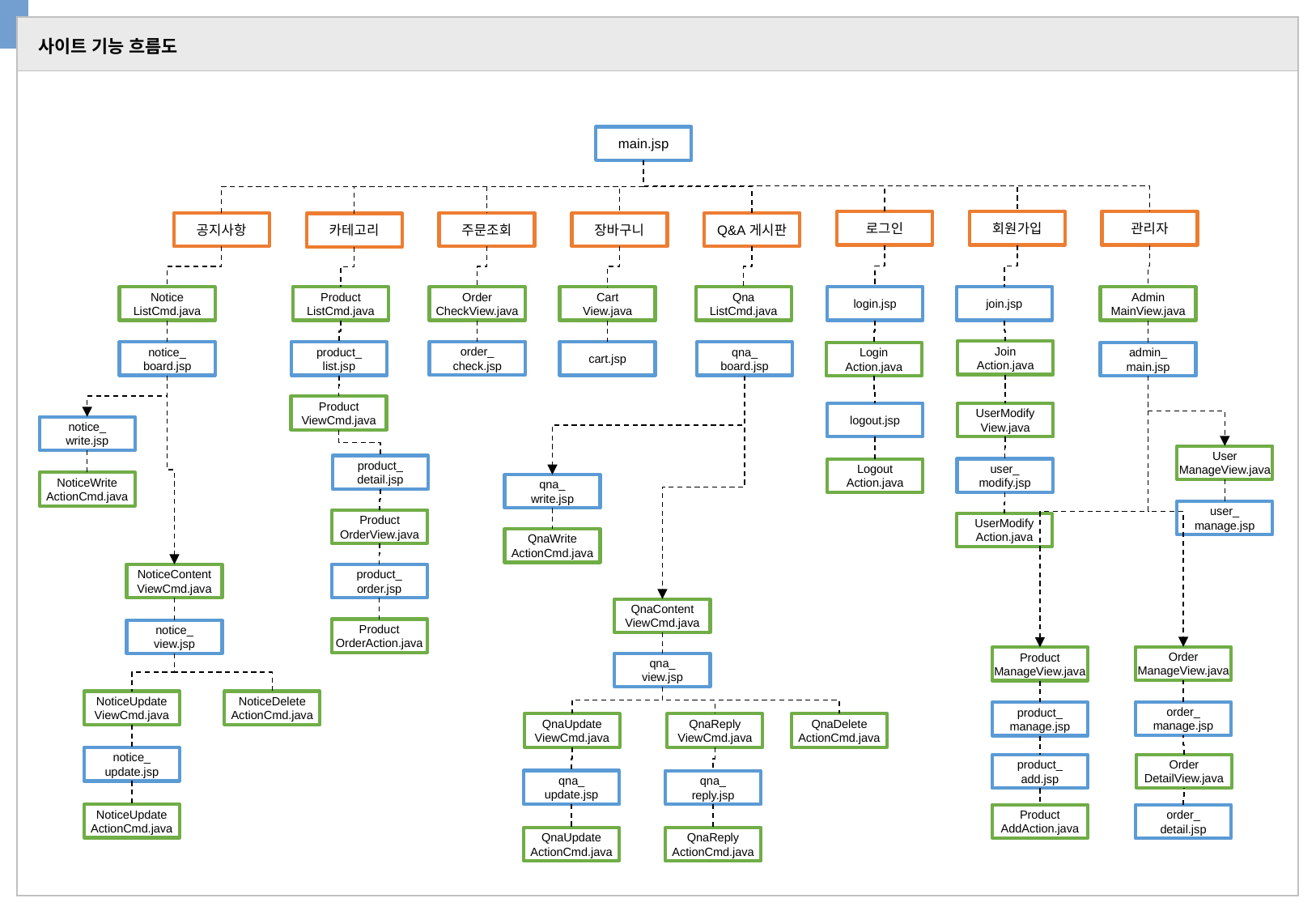

사이트 기능 흐름도
Front
Controller.java
Command.java
main.jsp
UserVo.java
Products
Vo.java
로그인
회원가입
관리자
공지사항
주문조회
장바구니
Q&A게시판
카테고리
QnaBoard
Vo.java
Notice
ListCmd.java
Product
ListCmd.java
Order
CheckView.java
Cart
View.java
Qna
ListCmd.java
login.jsp
join.jsp
Admin
MainView.java
NoticeBoard
Vo.java
Join
Action.java
order_
check.jsp
cart.jsp
qna_
board.jsp
product_
list.jsp
notice_
board.jsp
Login
Action.java
admin_
main.jsp
Cart
Vo.java
Product
ViewCmd.java
logout.jsp
UserModify
View.java
Order
Vo.java
notice_
write.jsp
User
ManageView.java
product_
detail.jsp
user_
modify.jsp
Logout
Action.java
Category1
Vo.java
NoticeWrite
ActionCmd.java
qna_
write.jsp
user_
manage.jsp
Product
OrderView.java
UserModify
Action.java
Cart
Dao.java
QnaWrite
ActionCmd.java
NoticeContent
ViewCmd.java
product_
order.jsp
User
Dao.java
QnaContent
ViewCmd.java
Product
OrderAction.java
notice_
view.jsp
NoticeBoard
Dao.java
Order
ManageView.java
Product
ManageView.java
qna_
view.jsp
Products
Dao.java
NoticeUpdate
ViewCmd.java
NoticeDelete
ActionCmd.java
order_
manage.jsp
product_
manage.jsp
QnaUpdate
ViewCmd.java
QnaReply
ViewCmd.java
QnaDelete
ActionCmd.java
QnaBoard
Dao.java
notice_
update.jsp
Order
DetailView.java
product_
add.jsp
qna_
update.jsp
qna_
reply.jsp
Order
Dao.java
NoticeUpdate
ActionCmd.java
Product
AddAction.java
order_
detail.jsp
QnaUpdate
ActionCmd.java
QnaReply
ActionCmd.java
Category1
Dao.java